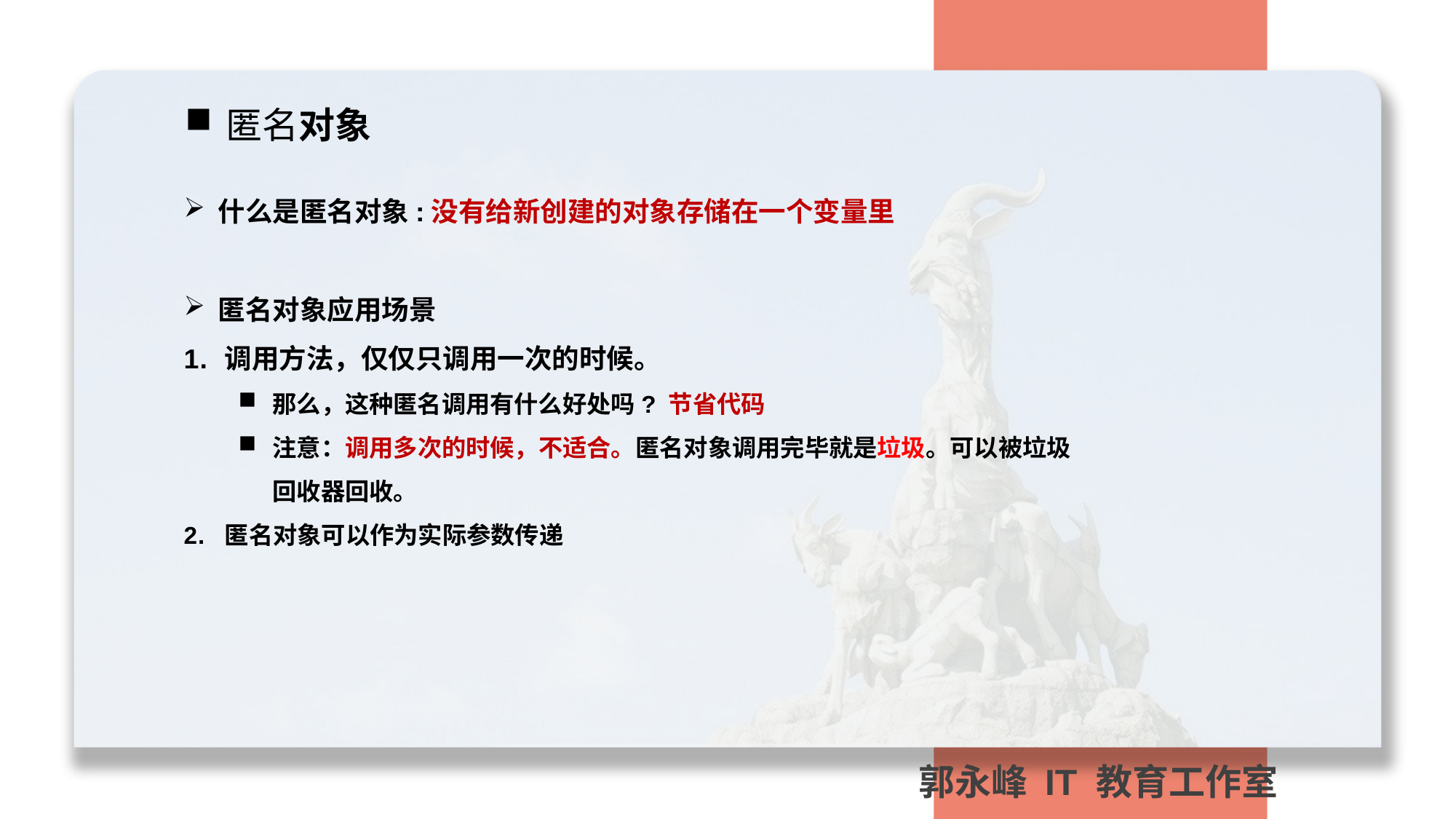

匿名对象
什么是匿名对象:没有给新创建的对象存储在一个变量里

匿名对象应用场景
调用方法，仅仅只调用一次的时候。
那么，这种匿名调用有什么好处吗? 节省代码
注意：调用多次的时候，不适合。匿名对象调用完毕就是垃圾。可以被垃圾回收器回收。
匿名对象可以作为实际参数传递